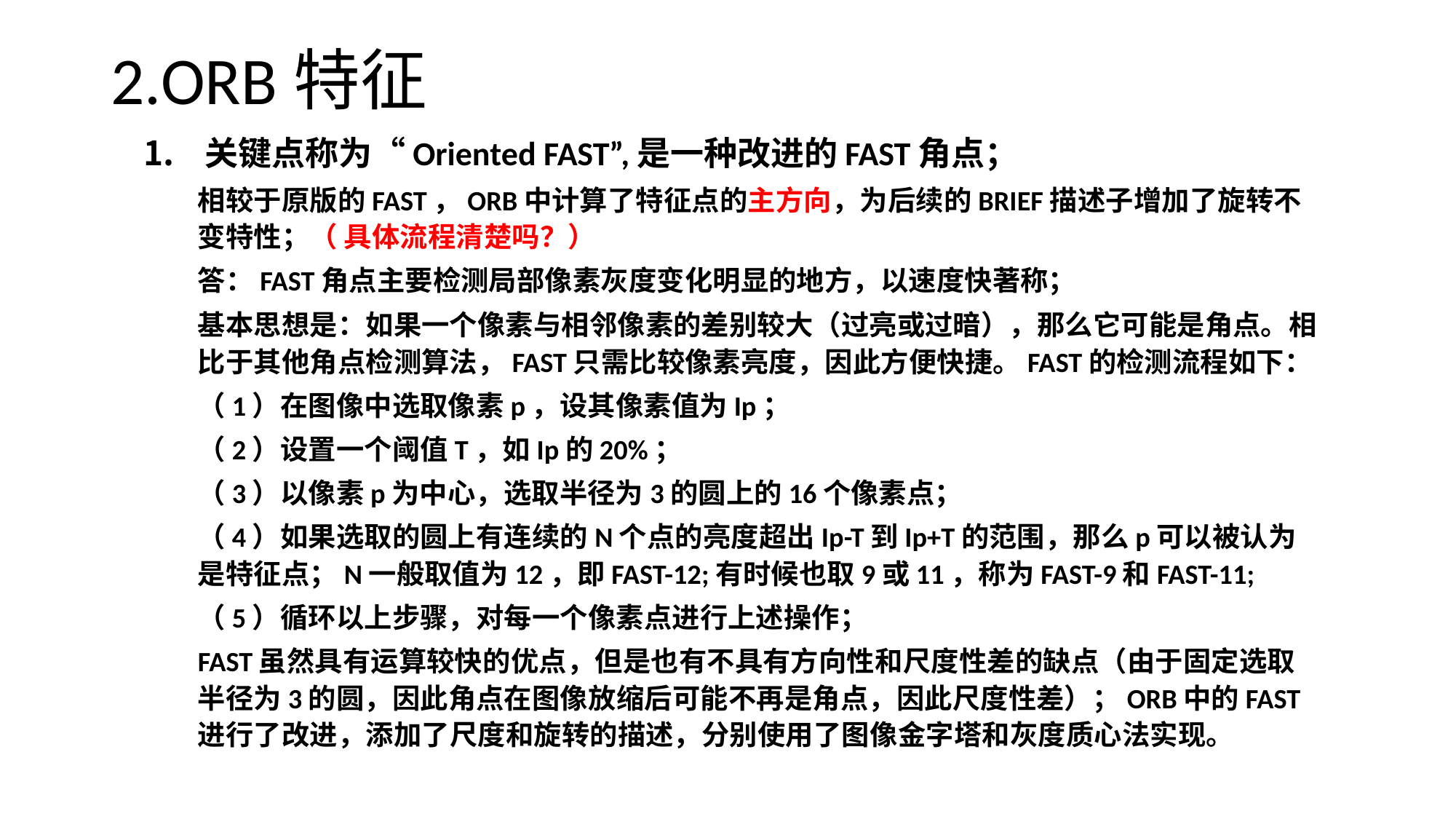

# 2.ORB特征
关键点称为“Oriented FAST”,是一种改进的FAST角点；
相较于原版的FAST，ORB中计算了特征点的主方向，为后续的BRIEF描述子增加了旋转不变特性；（ 具体流程清楚吗？）
答：FAST角点主要检测局部像素灰度变化明显的地方，以速度快著称；
基本思想是：如果一个像素与相邻像素的差别较大（过亮或过暗），那么它可能是角点。相比于其他角点检测算法，FAST只需比较像素亮度，因此方便快捷。FAST的检测流程如下：
（1）在图像中选取像素p，设其像素值为Ip；
（2）设置一个阈值T，如Ip的20%；
（3）以像素p为中心，选取半径为3的圆上的16个像素点；
（4）如果选取的圆上有连续的N个点的亮度超出Ip-T到Ip+T的范围，那么p可以被认为是特征点；N一般取值为12，即FAST-12;有时候也取9或11，称为FAST-9和FAST-11;
（5）循环以上步骤，对每一个像素点进行上述操作；
FAST虽然具有运算较快的优点，但是也有不具有方向性和尺度性差的缺点（由于固定选取半径为3的圆，因此角点在图像放缩后可能不再是角点，因此尺度性差）；ORB中的FAST进行了改进，添加了尺度和旋转的描述，分别使用了图像金字塔和灰度质心法实现。